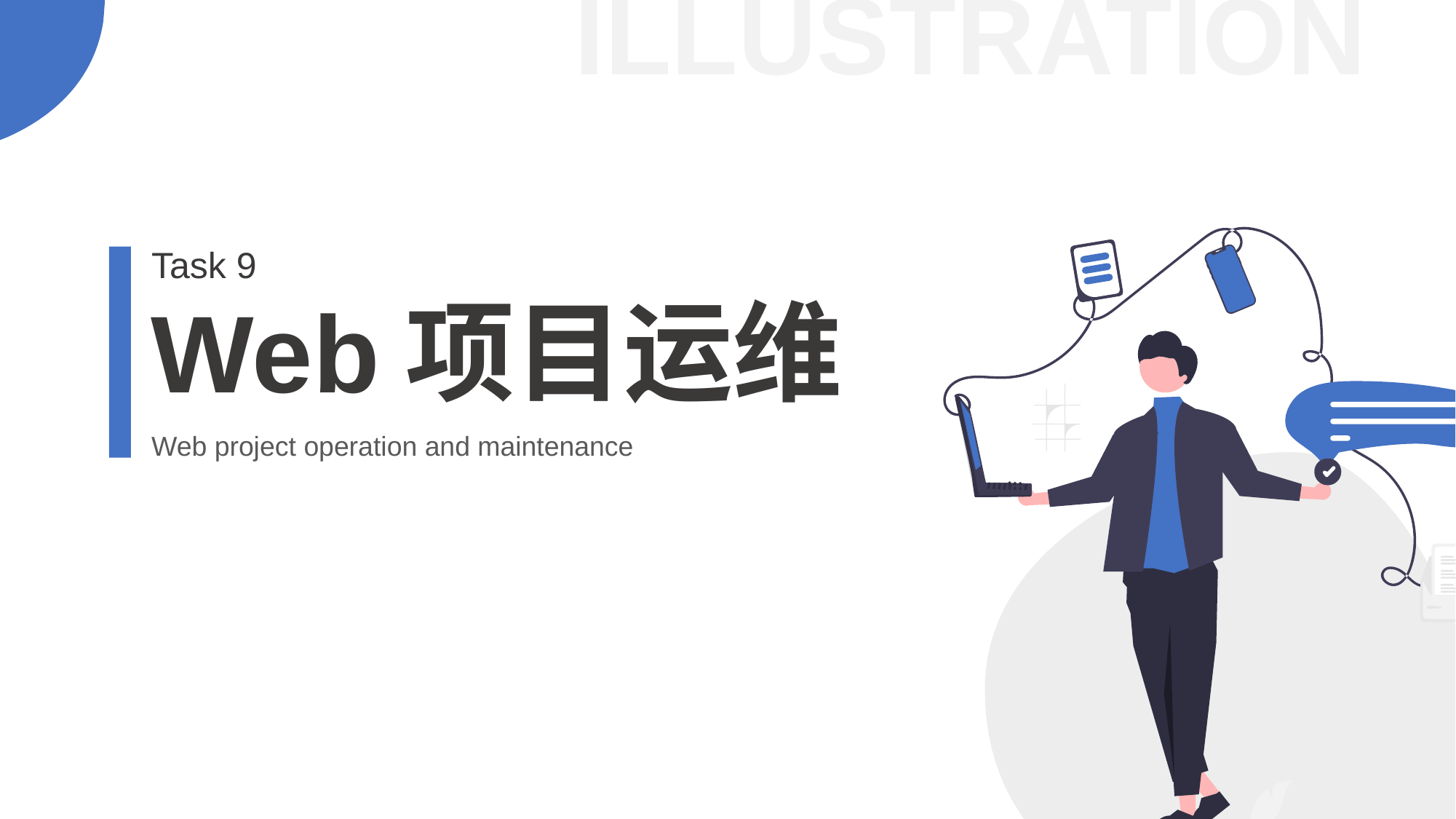

ILLUSTRATION
Task 9

Web项目运维
Web project operation and maintenance